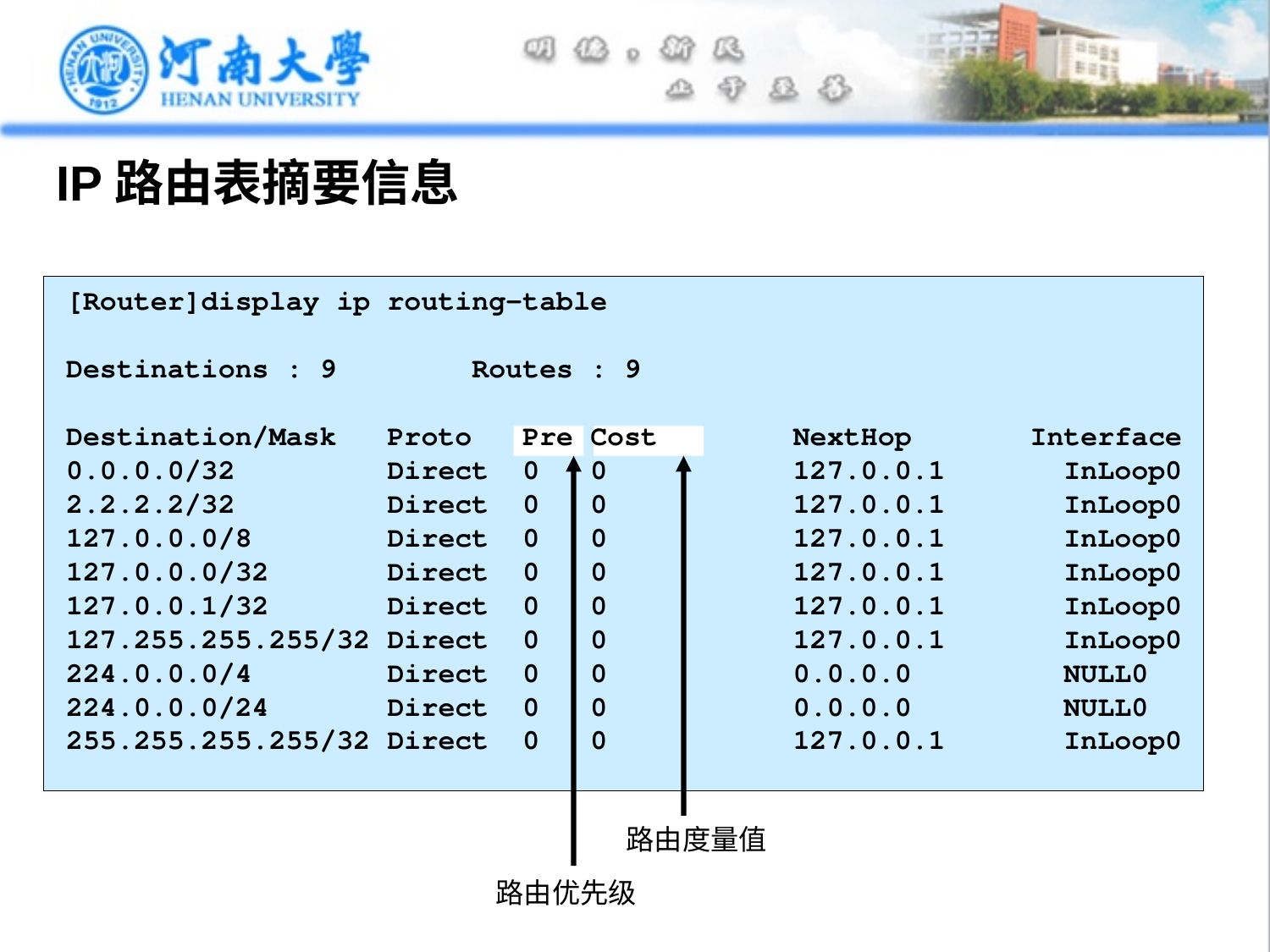

# IP路由表摘要信息

[Router]display ip routing-table

Destinations : 9        Routes : 9

Destination/Mask   Proto   Pre Cost        NextHop       Interface
0.0.0.0/32         Direct  0   0           127.0.0.1       InLoop0
2.2.2.2/32         Direct  0   0           127.0.0.1       InLoop0
127.0.0.0/8        Direct  0   0           127.0.0.1       InLoop0
127.0.0.0/32       Direct  0   0           127.0.0.1       InLoop0
127.0.0.1/32       Direct  0   0           127.0.0.1       InLoop0
127.255.255.255/32 Direct  0   0           127.0.0.1       InLoop0
224.0.0.0/4        Direct  0   0           0.0.0.0         NULL0
224.0.0.0/24       Direct  0   0           0.0.0.0         NULL0
255.255.255.255/32 Direct  0   0           127.0.0.1       InLoop0

路由度量值
路由优先级